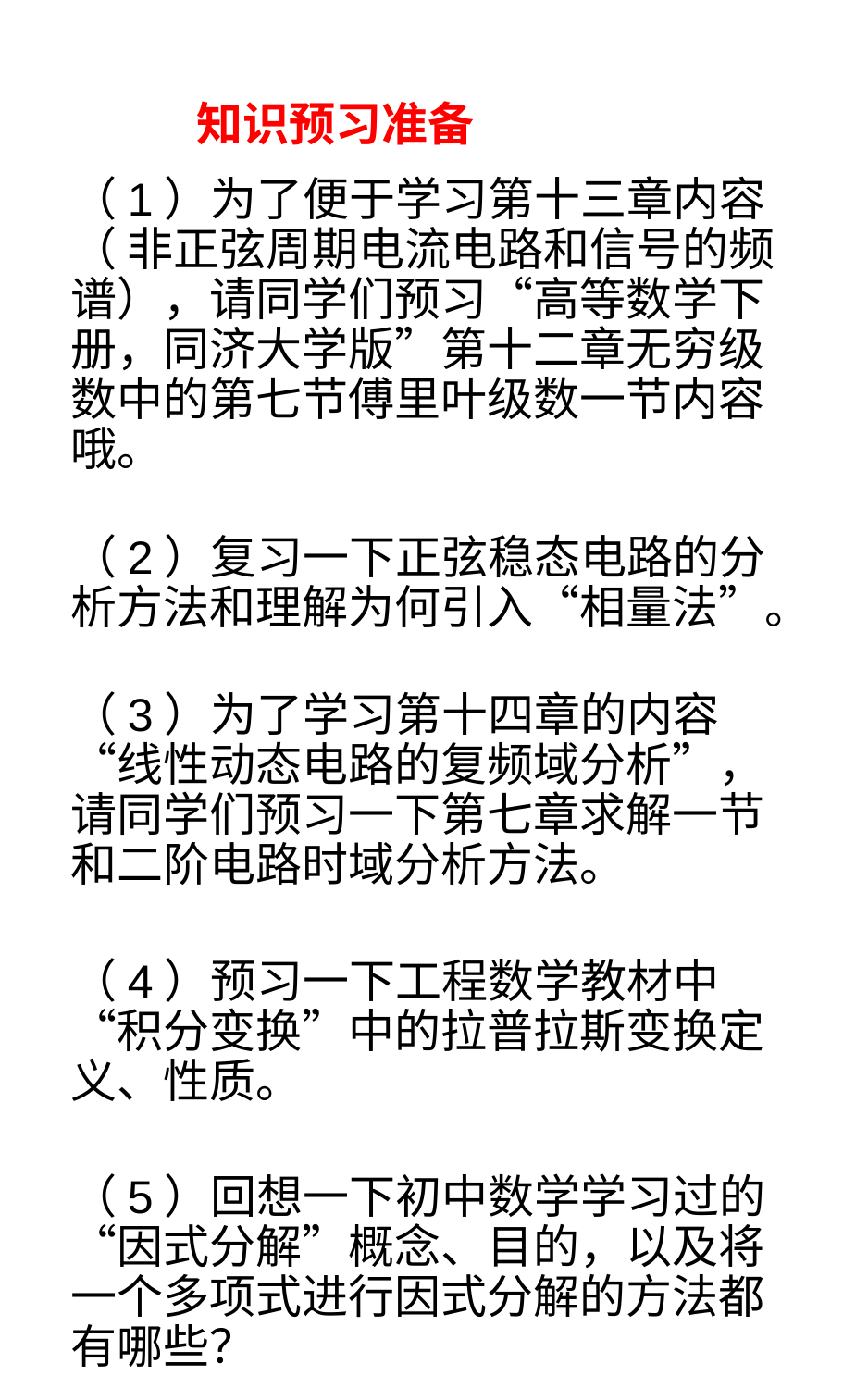

# 知识预习准备
（1）为了便于学习第十三章内容（ 非正弦周期电流电路和信号的频谱），请同学们预习“高等数学下册，同济大学版”第十二章无穷级数中的第七节傅里叶级数一节内容哦。
（2）复习一下正弦稳态电路的分析方法和理解为何引入“相量法”。
（3）为了学习第十四章的内容“线性动态电路的复频域分析”，请同学们预习一下第七章求解一节和二阶电路时域分析方法。

（4）预习一下工程数学教材中“积分变换”中的拉普拉斯变换定义、性质。

（5）回想一下初中数学学习过的“因式分解”概念、目的，以及将一个多项式进行因式分解的方法都有哪些？